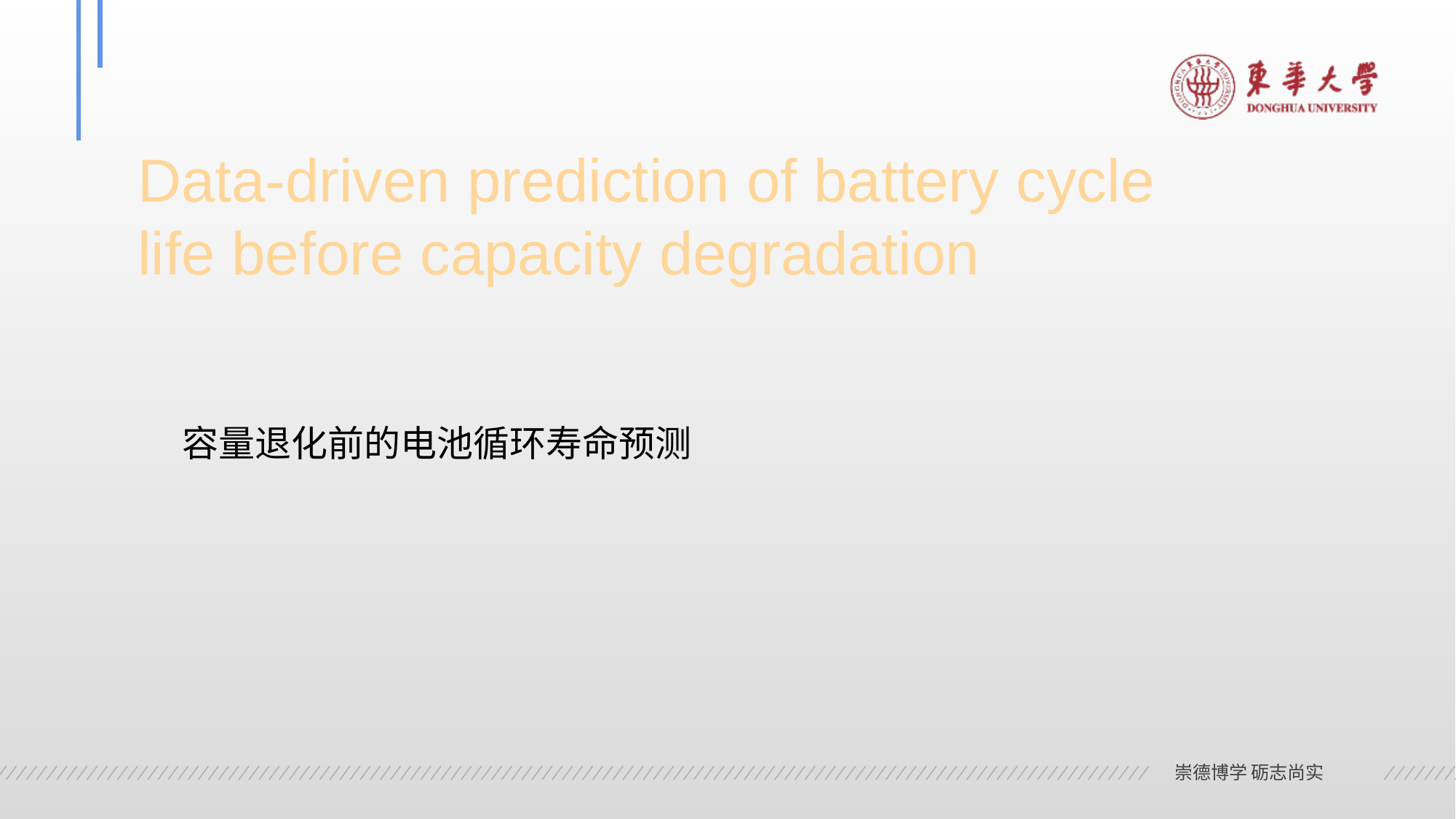

Data-driven prediction of battery cycle life before capacity degradation
容量退化前的电池循环寿命预测